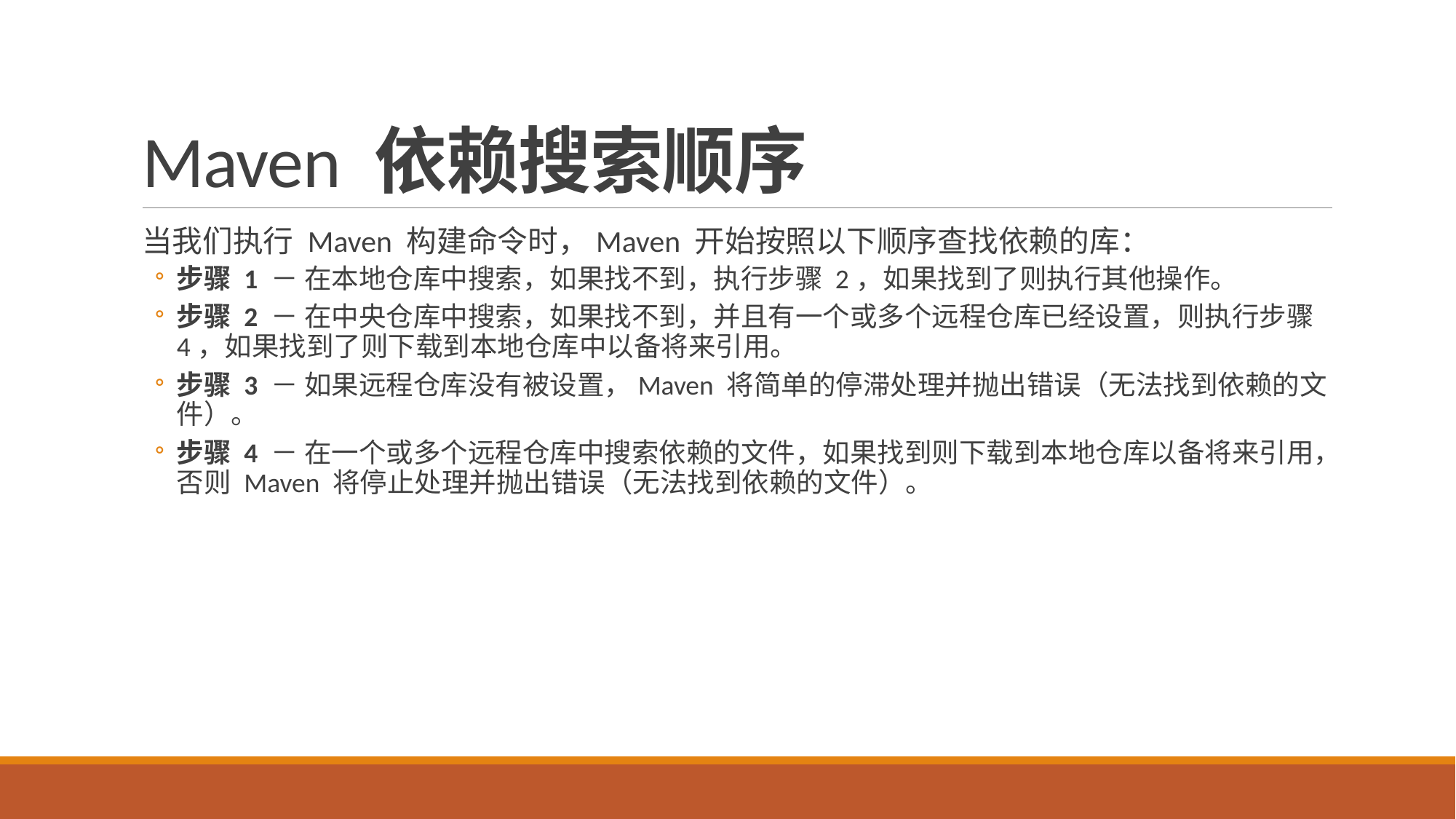

# Maven 依赖搜索顺序
当我们执行 Maven 构建命令时，Maven 开始按照以下顺序查找依赖的库：
步骤 1 － 在本地仓库中搜索，如果找不到，执行步骤 2，如果找到了则执行其他操作。
步骤 2 － 在中央仓库中搜索，如果找不到，并且有一个或多个远程仓库已经设置，则执行步骤 4，如果找到了则下载到本地仓库中以备将来引用。
步骤 3 － 如果远程仓库没有被设置，Maven 将简单的停滞处理并抛出错误（无法找到依赖的文件）。
步骤 4 － 在一个或多个远程仓库中搜索依赖的文件，如果找到则下载到本地仓库以备将来引用，否则 Maven 将停止处理并抛出错误（无法找到依赖的文件）。